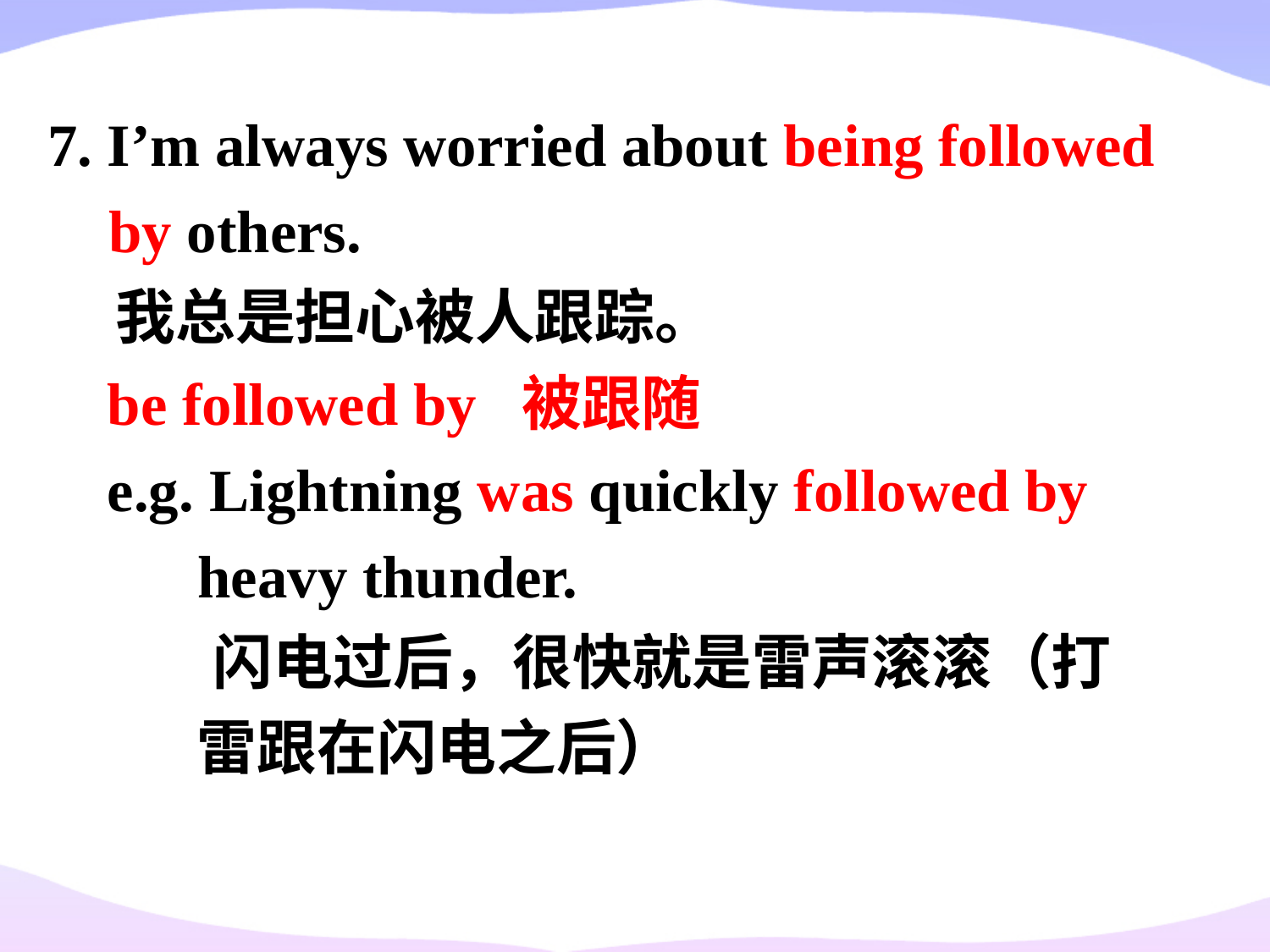

7. I’m always worried about being followed by others.
    我总是担心被人跟踪。
    be followed by  被跟随
    e.g. Lightning was quickly followed by
          heavy thunder.
      闪电过后，很快就是雷声滚滚（打
          雷跟在闪电之后）